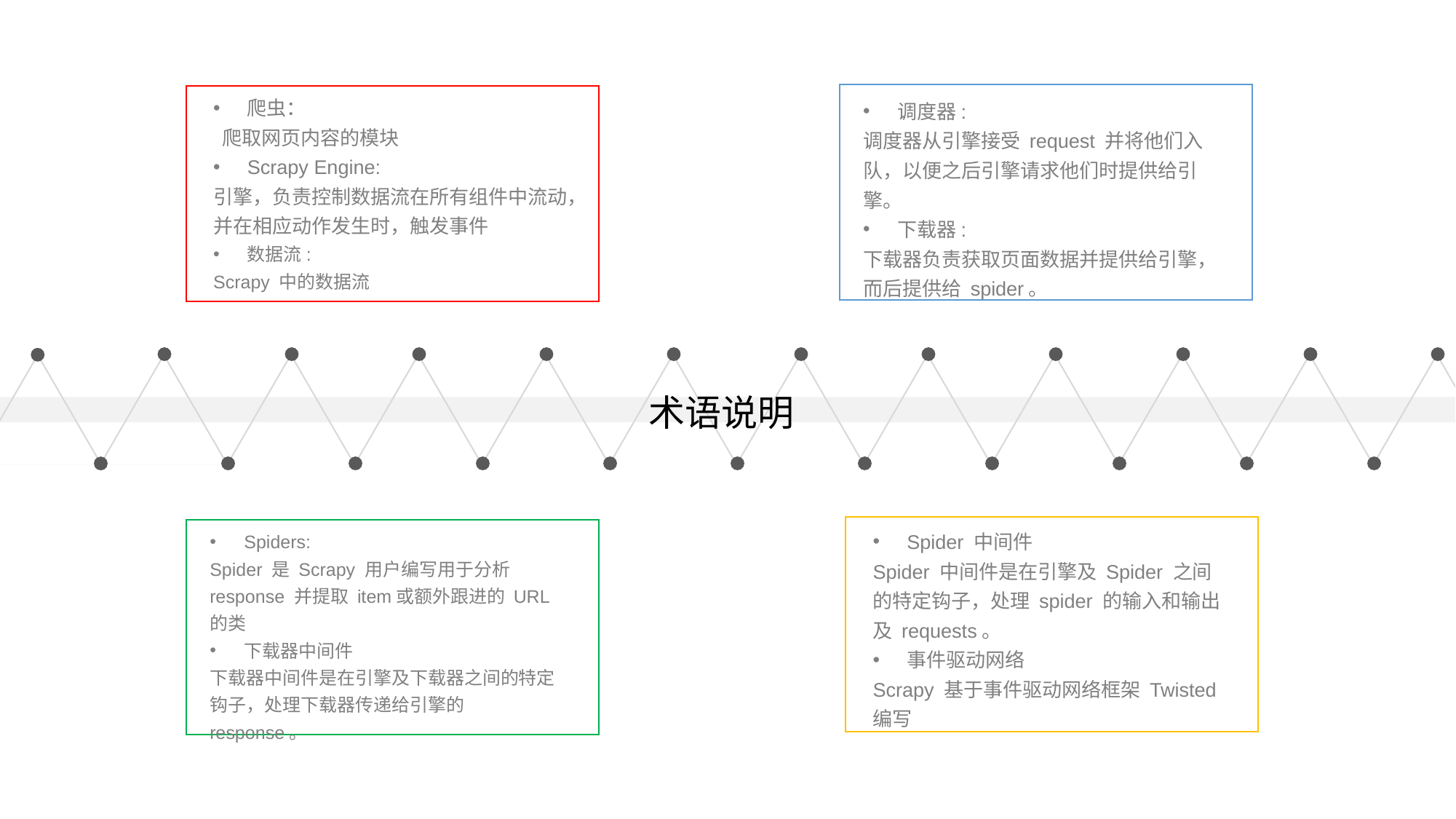

爬虫：
 爬取网页内容的模块
Scrapy Engine:
引擎，负责控制数据流在所有组件中流动，并在相应动作发生时，触发事件
数据流:
Scrapy 中的数据流
术语说明

调度器:
调度器从引擎接受 request 并将他们入队，以便之后引擎请求他们时提供给引擎。
下载器:
下载器负责获取页面数据并提供给引擎，而后提供给 spider。

Spider 中间件
Spider 中间件是在引擎及 Spider 之间的特定钩子，处理 spider 的输入和输出及 requests。
事件驱动网络
Scrapy 基于事件驱动网络框架 Twisted 编写

Spiders:
Spider 是 Scrapy 用户编写用于分析 response 并提取 item或额外跟进的 URL 的类
下载器中间件
下载器中间件是在引擎及下载器之间的特定钩子，处理下载器传递给引擎的 response。